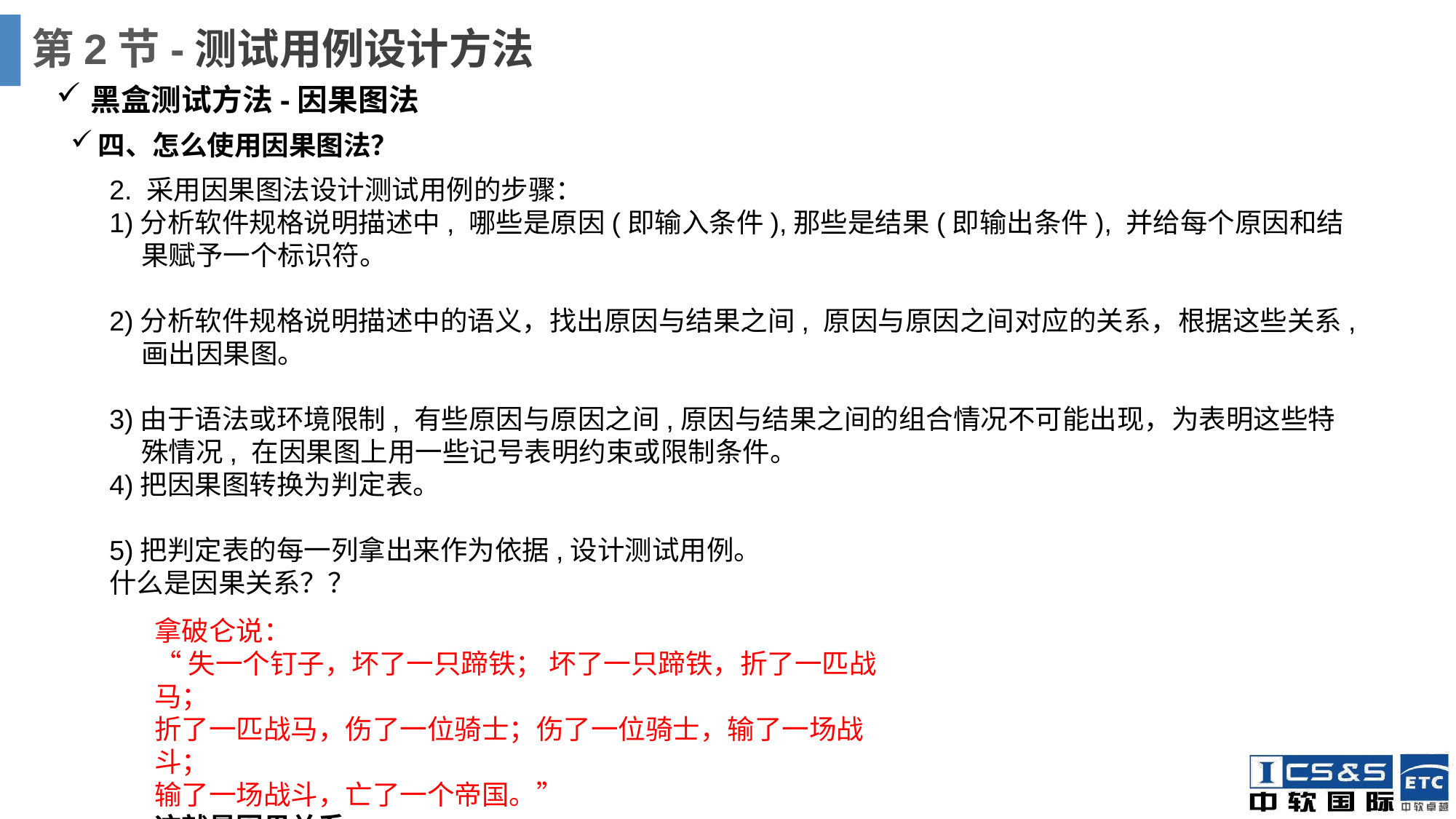

# 第2节-测试用例设计方法
黑盒测试方法-因果图法
四、怎么使用因果图法？
2. 采用因果图法设计测试用例的步骤：1)分析软件规格说明描述中, 哪些是原因(即输入条件),那些是结果(即输出条件), 并给每个原因和结果赋予一个标识符。
2)分析软件规格说明描述中的语义，找出原因与结果之间, 原因与原因之间对应的关系，根据这些关系,画出因果图。
3)由于语法或环境限制, 有些原因与原因之间,原因与结果之间的组合情况不可能出现，为表明这些特殊情况, 在因果图上用一些记号表明约束或限制条件。4)把因果图转换为判定表。
5)把判定表的每一列拿出来作为依据,设计测试用例。什么是因果关系？？
拿破仑说：“失一个钉子，坏了一只蹄铁； 坏了一只蹄铁，折了一匹战马； 折了一匹战马，伤了一位骑士；伤了一位骑士，输了一场战斗；输了一场战斗，亡了一个帝国。”
这就是因果关系。